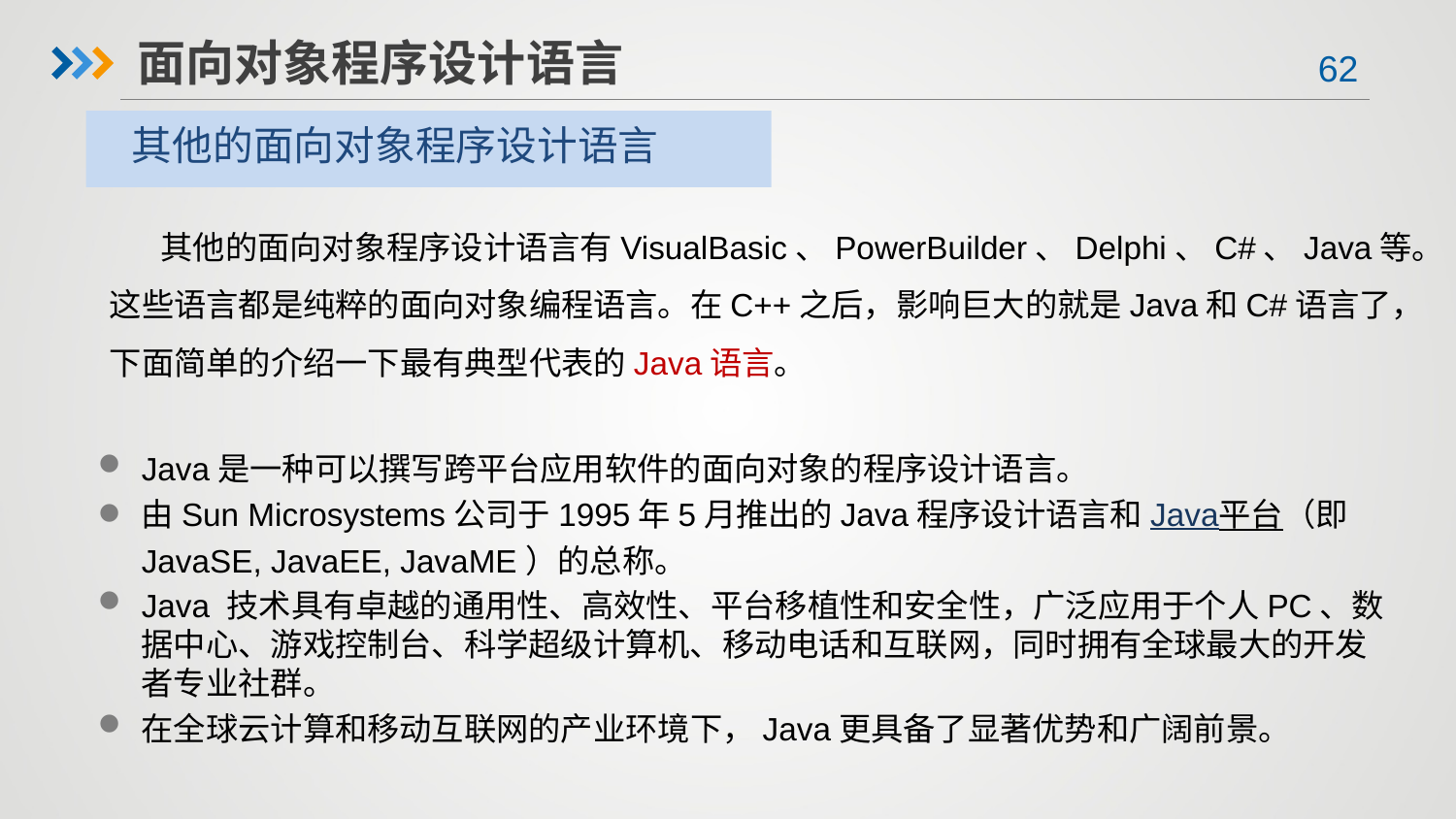

面向对象程序设计语言

 其他的面向对象程序设计语言
      其他的面向对象程序设计语言有VisualBasic、PowerBuilder、Delphi、C#、Java等。这些语言都是纯粹的面向对象编程语言。在C++之后，影响巨大的就是Java和C#语言了，下面简单的介绍一下最有典型代表的Java语言。
Java是一种可以撰写跨平台应用软件的面向对象的程序设计语言。
由Sun Microsystems公司于1995年5月推出的Java程序设计语言和Java平台（即JavaSE, JavaEE, JavaME）的总称。
Java 技术具有卓越的通用性、高效性、平台移植性和安全性，广泛应用于个人PC、数据中心、游戏控制台、科学超级计算机、移动电话和互联网，同时拥有全球最大的开发者专业社群。
在全球云计算和移动互联网的产业环境下，Java更具备了显著优势和广阔前景。